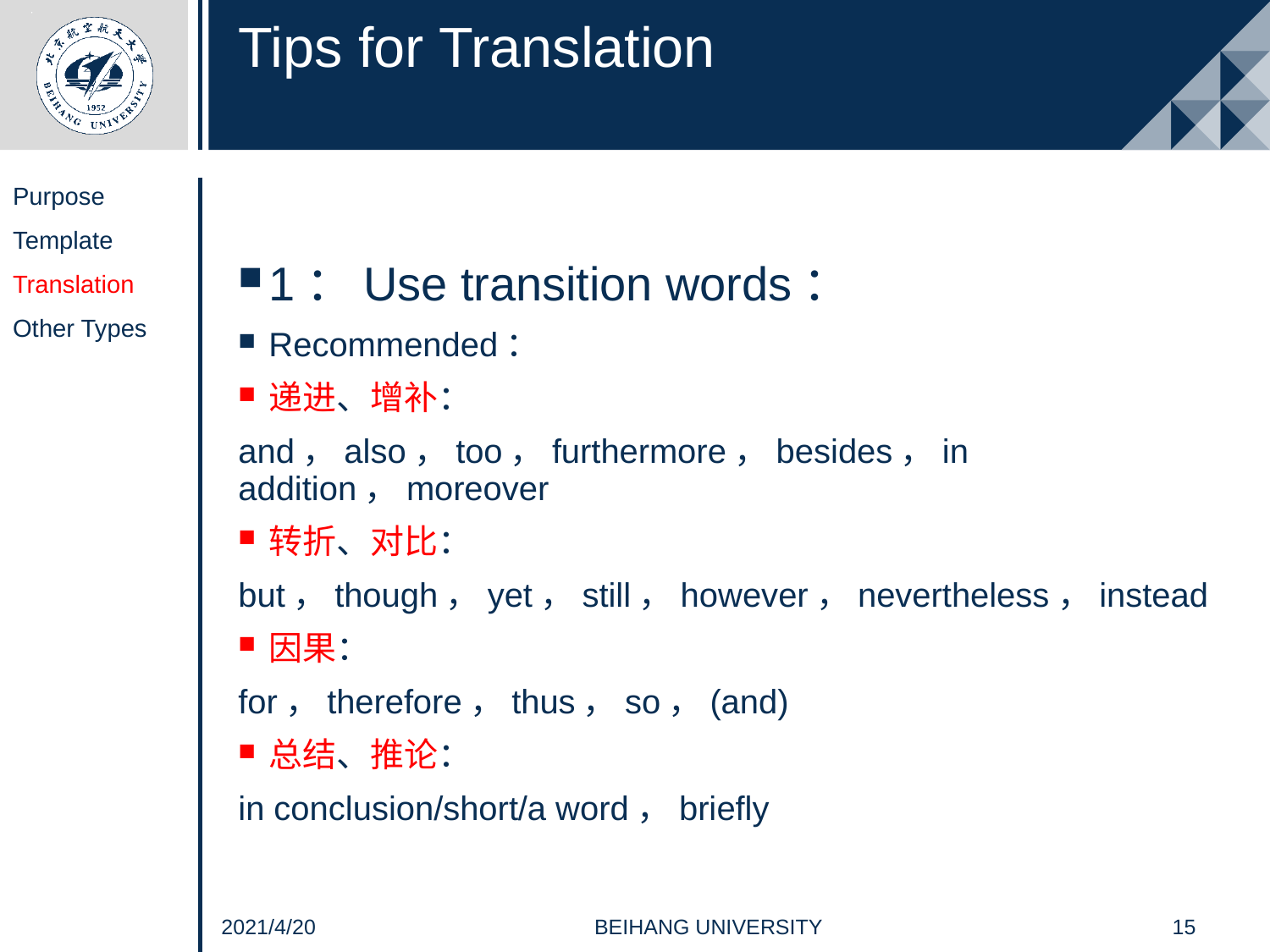

# Tips for Translation

Purpose
Template
Translation
Other Types

1：Use transition words：
Recommended：
递进、增补：
and，also，too，furthermore，besides，in addition，moreover
转折、对比：
but，though，yet，still，however，nevertheless，instead
因果：
for，therefore，thus，so，(and)
总结、推论：
in conclusion/short/a word，briefly

15
BEIHANG UNIVERSITY
2021/4/20